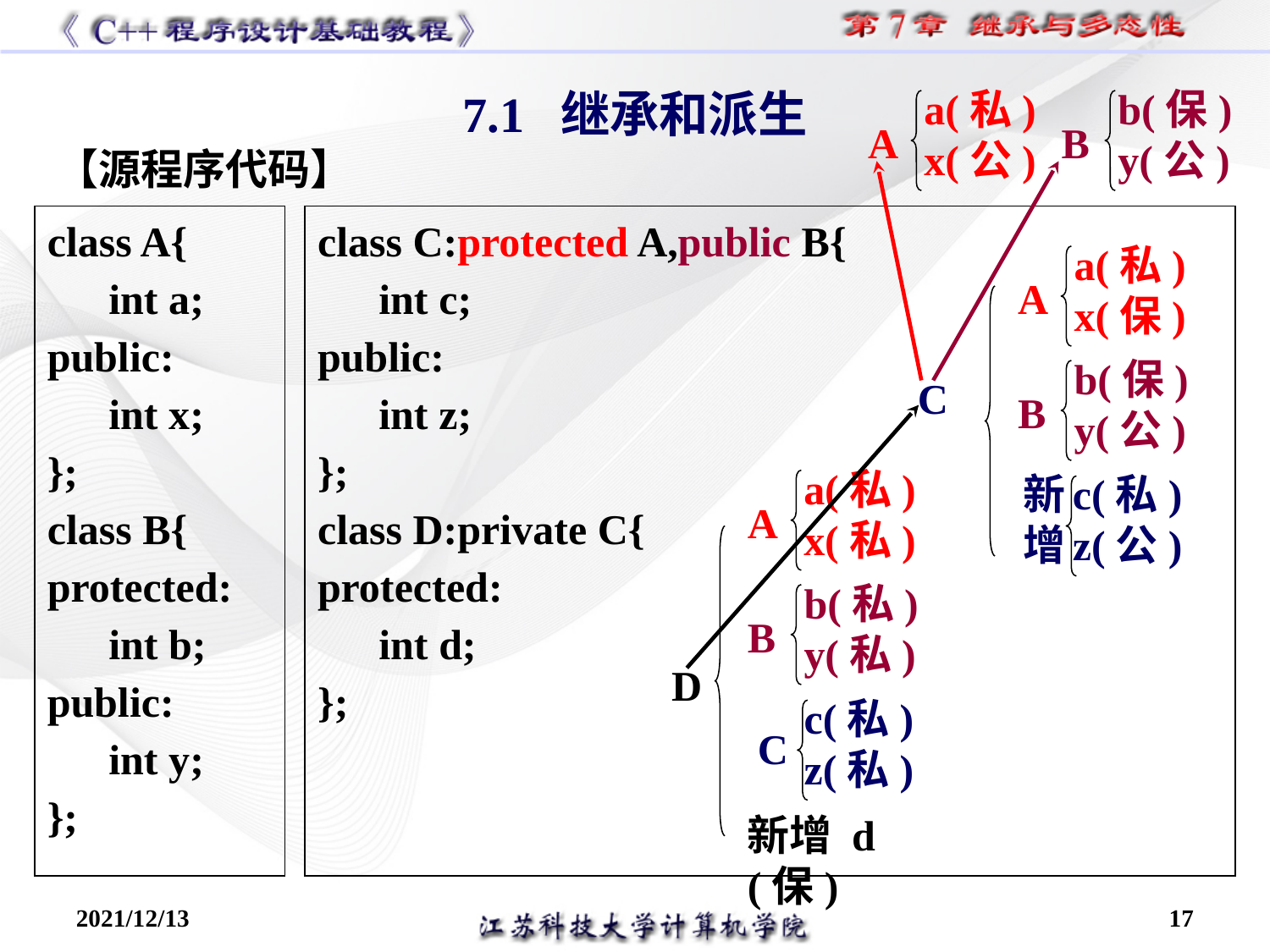

7.1  继承和派生
a(私)
x(公)

A
b(保)
y(公)

B
【源程序代码】

class A{
int a;
public:
int x;
};
class B{
protected:
int b;
public:
int y;
};
class C:protected A,public B{
int c;
public:
int z;
};
class D:private C{
protected:
int d;
};
a(私)
x(保)

A

C
b(保)
y(公)

B

a(私)
x(私)

A

b(私)
y(私)

B
D
c(私)
z(私)

C
新
增
c(私)
z(公)

新增 d(保)